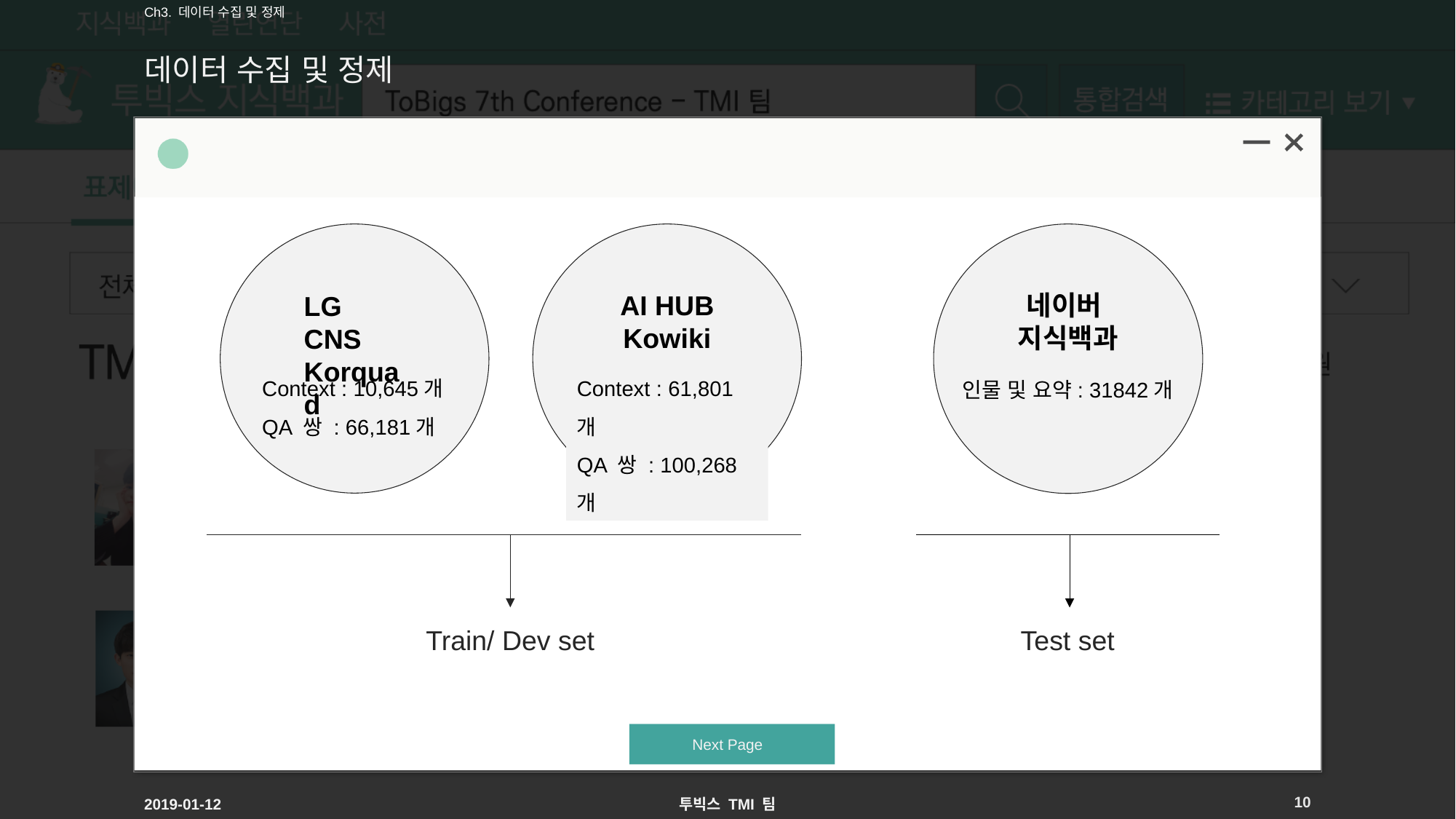

Ch3. 데이터 수집 및 정제
# 데이터 수집 및 정제

AI HUB
Kowiki
Context : 61,801개
QA 쌍 : 100,268개
LG CNS
Korquad
Context : 10,645개
QA 쌍 : 66,181개
Train/ Dev set

네이버
지식백과
인물 및 요약: 31842개

Test set
10